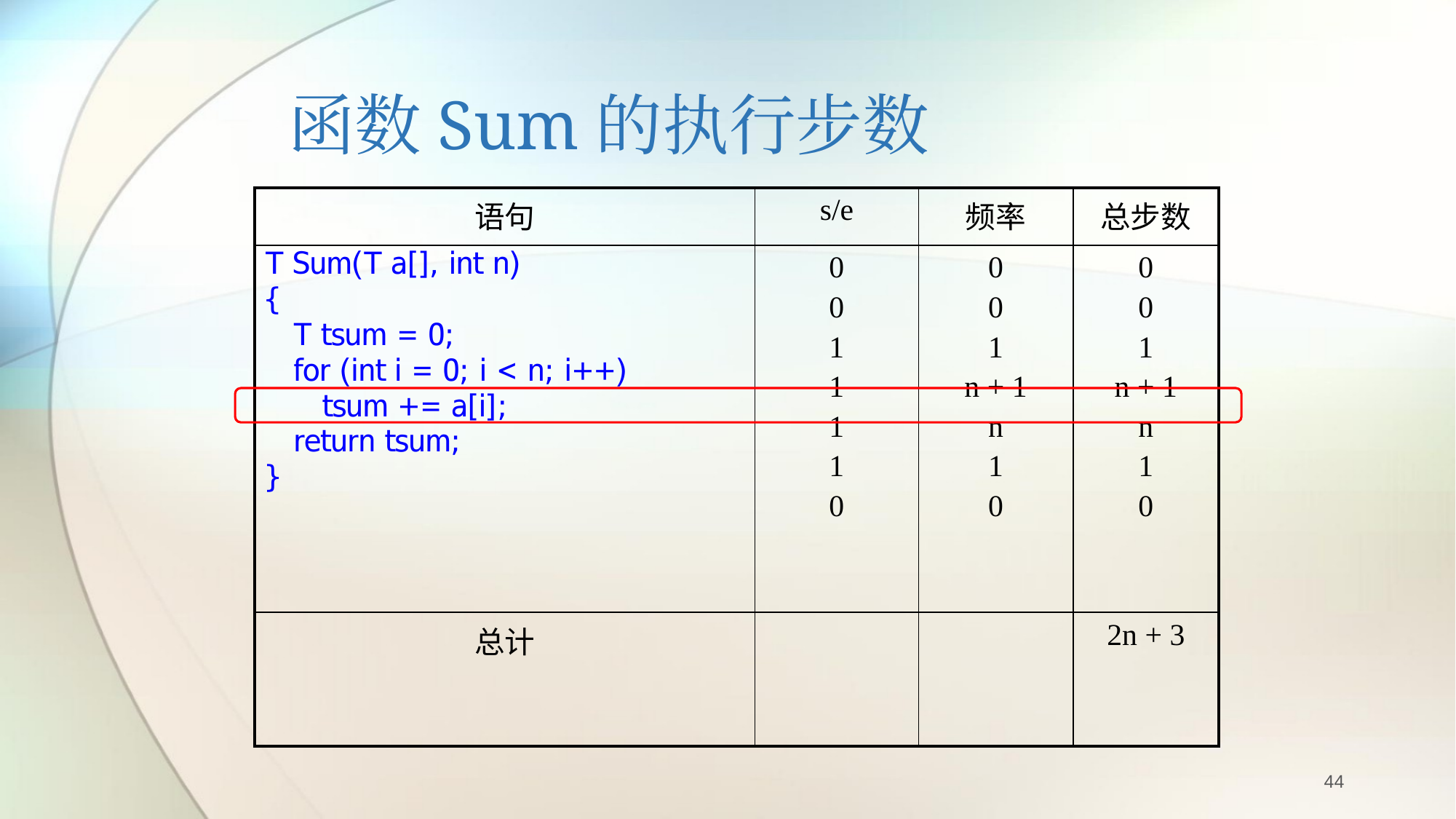

# 函数Sum的执行步数
| 语句 | s/e | 频率 | 总步数 |
| --- | --- | --- | --- |
| T Sum(T a[], int n) { T tsum = 0; for (int i = 0; i < n; i++) tsum += a[i]; return tsum; } | 0 0 1 1 1 1 0 | 0 0 1 n + 1 n 1 0 | 0 0 1 n + 1 n 1 0 |
| 总计 |  |  | 2n + 3 |

44